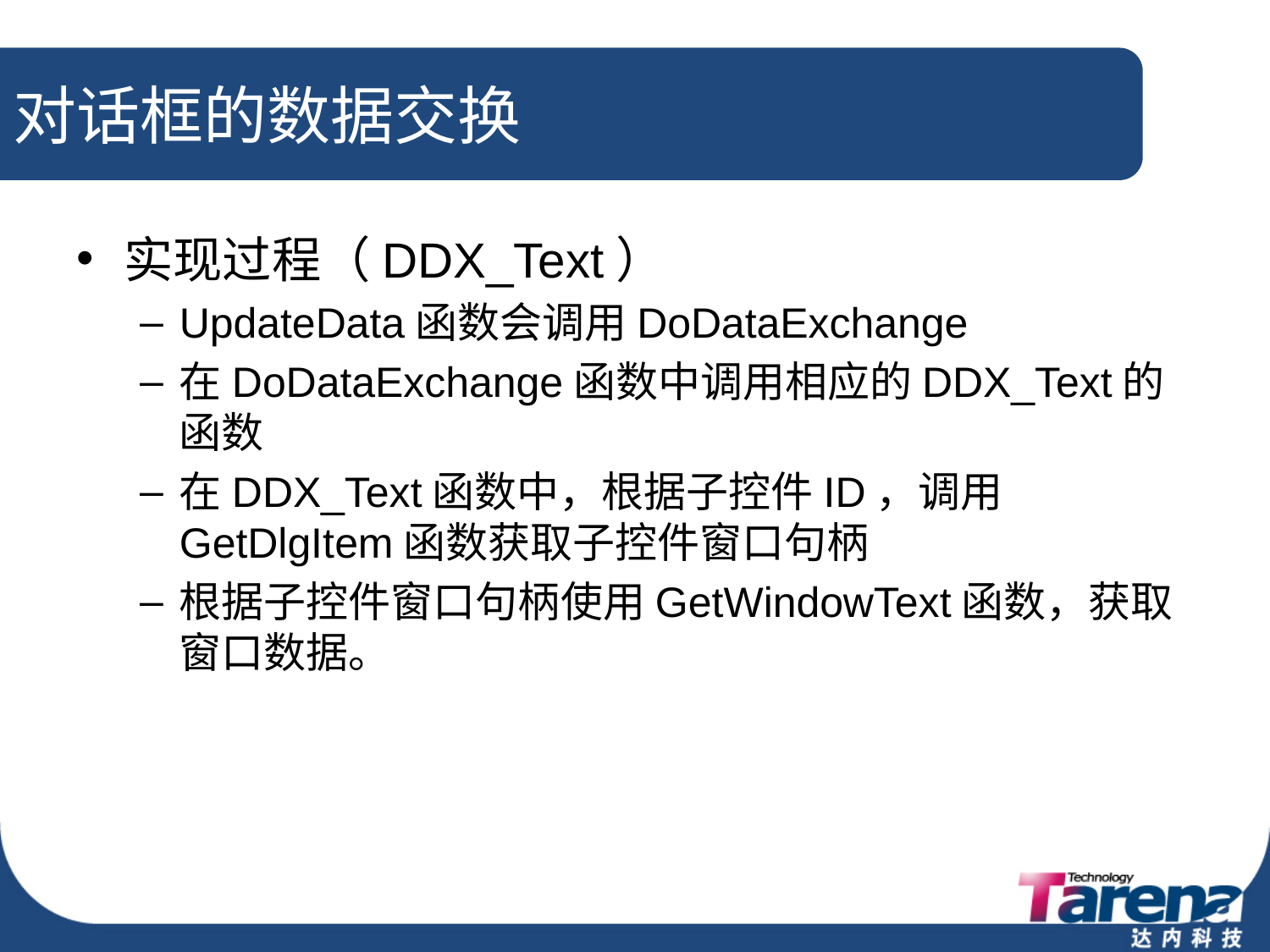

# 对话框的数据交换
实现过程（DDX_Text）
UpdateData函数会调用DoDataExchange
在DoDataExchange函数中调用相应的DDX_Text的函数
在DDX_Text函数中，根据子控件ID，调用GetDlgItem函数获取子控件窗口句柄
根据子控件窗口句柄使用GetWindowText函数，获取窗口数据。